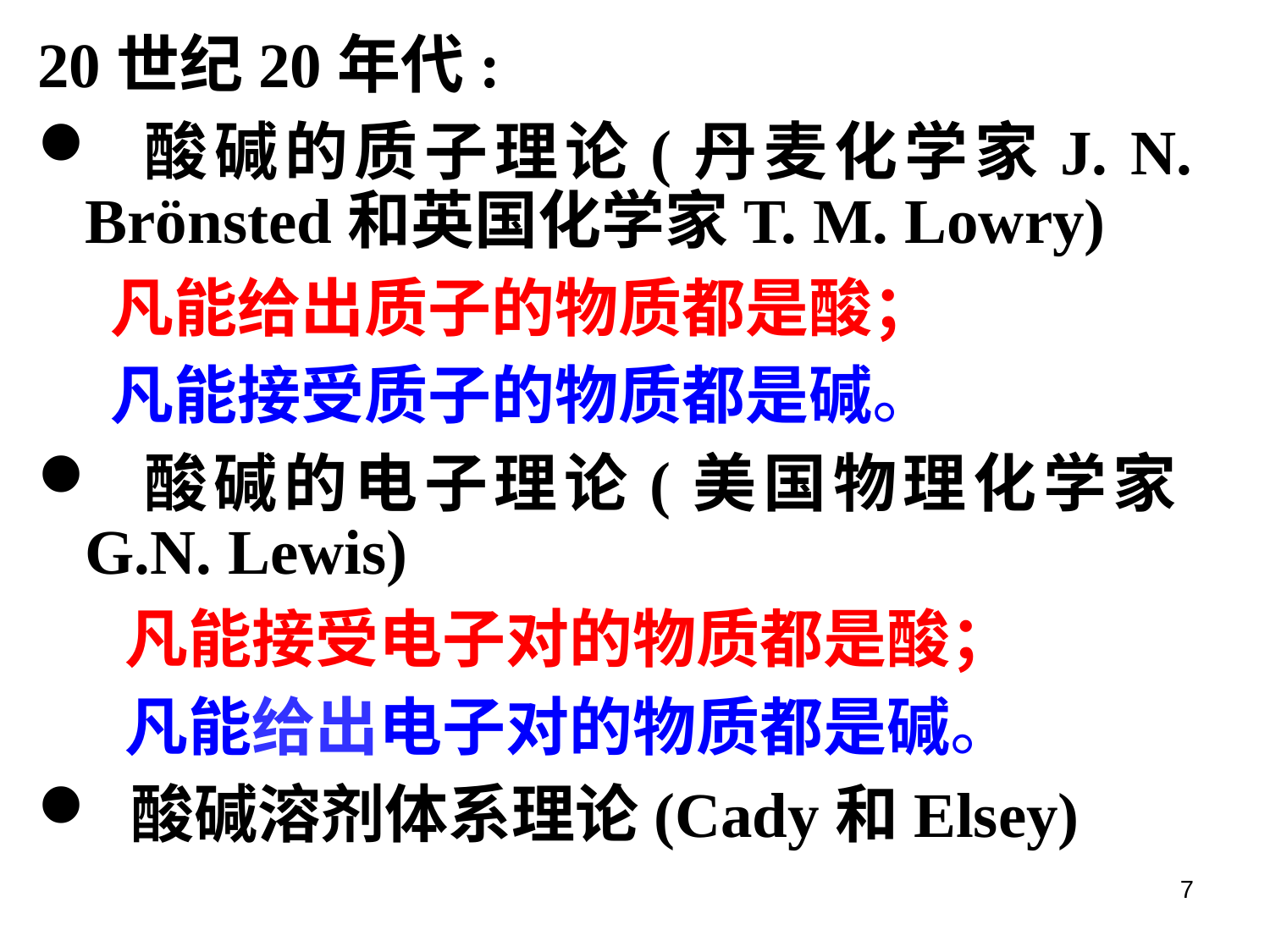

20世纪20年代:
 酸碱的质子理论(丹麦化学家J. N. Brönsted和英国化学家T. M. Lowry)
    凡能给出质子的物质都是酸；
    凡能接受质子的物质都是碱。
 酸碱的电子理论(美国物理化学家G.N. Lewis)
     凡能接受电子对的物质都是酸；
     凡能给出电子对的物质都是碱。
 酸碱溶剂体系理论(Cady和Elsey)
7